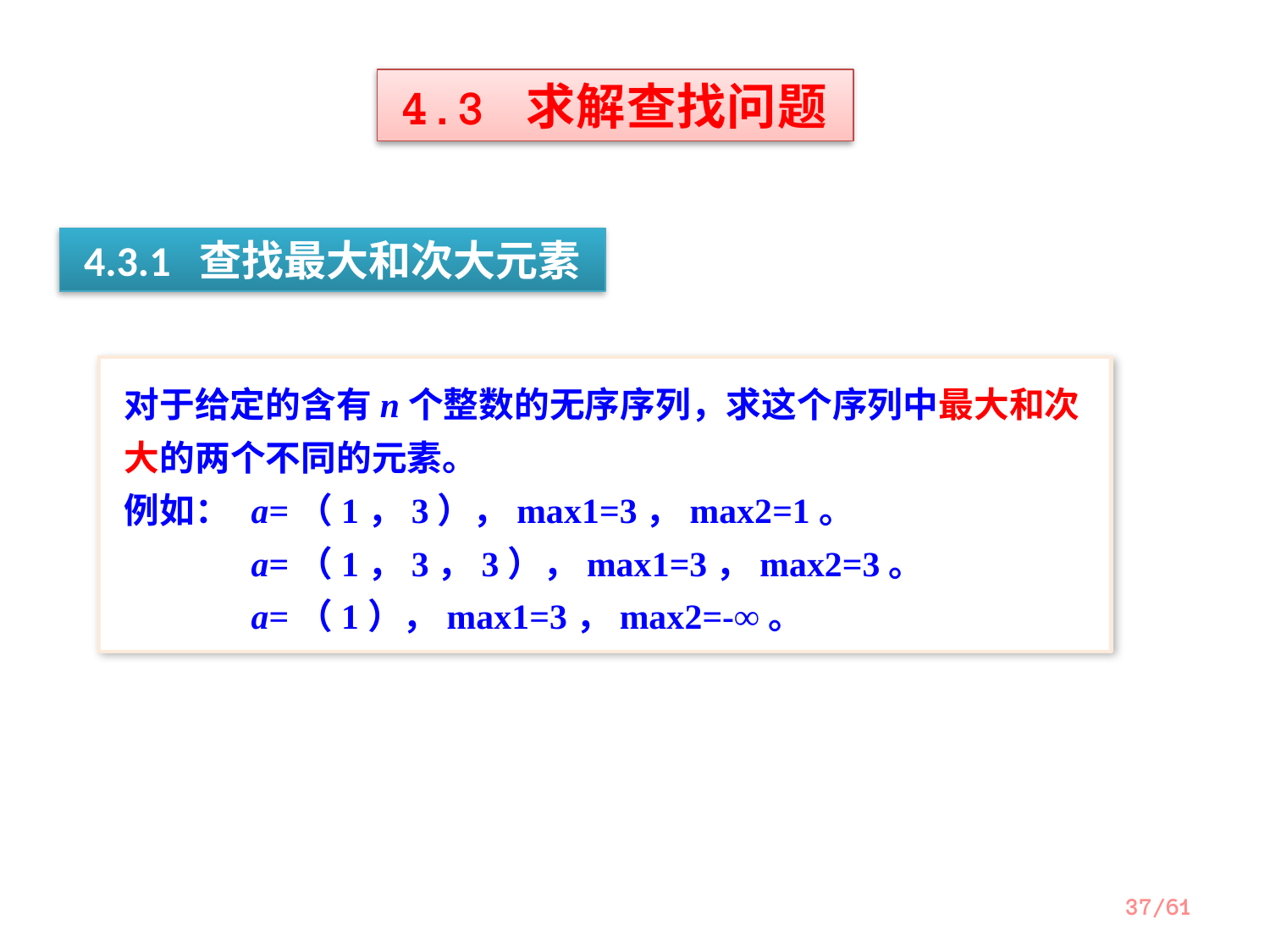

4.3 求解查找问题
4.3.1  查找最大和次大元素
对于给定的含有n个整数的无序序列，求这个序列中最大和次大的两个不同的元素。
例如：	a=（1，3），max1=3，max2=1。
	a=（1，3，3），max1=3，max2=3。
	a=（1），max1=3，max2=-∞。
37/61